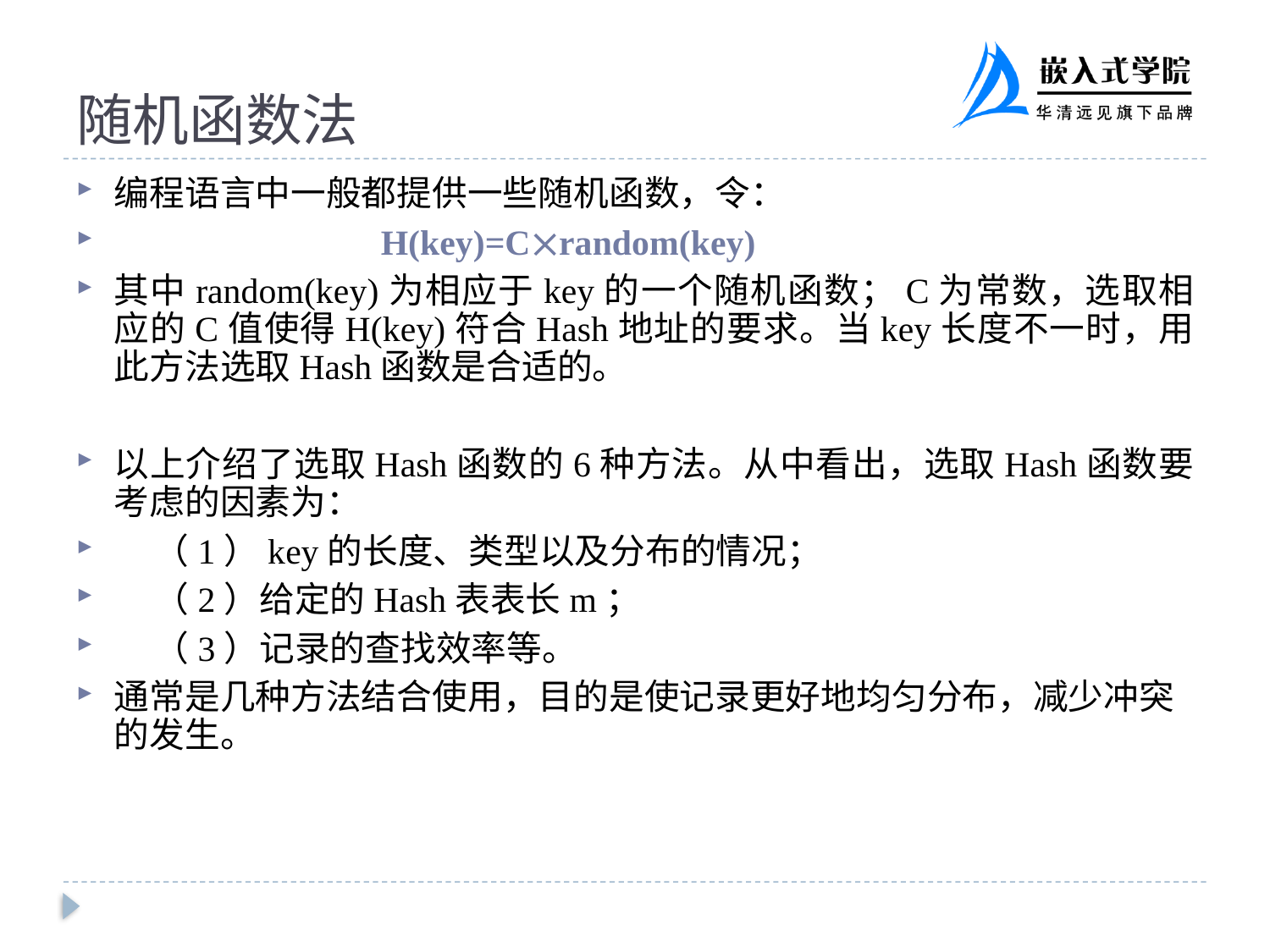

# 随机函数法
编程语言中一般都提供一些随机函数，令：
                              H(key)=C×random(key)
其中random(key)为相应于key的一个随机函数；C为常数，选取相应的C值使得H(key)符合Hash地址的要求。当key长度不一时，用此方法选取Hash函数是合适的。

以上介绍了选取Hash函数的6种方法。从中看出，选取Hash函数要考虑的因素为：
    （1）key的长度、类型以及分布的情况；
    （2）给定的Hash表表长m；
    （3）记录的查找效率等。
通常是几种方法结合使用，目的是使记录更好地均匀分布，减少冲突的发生。
171